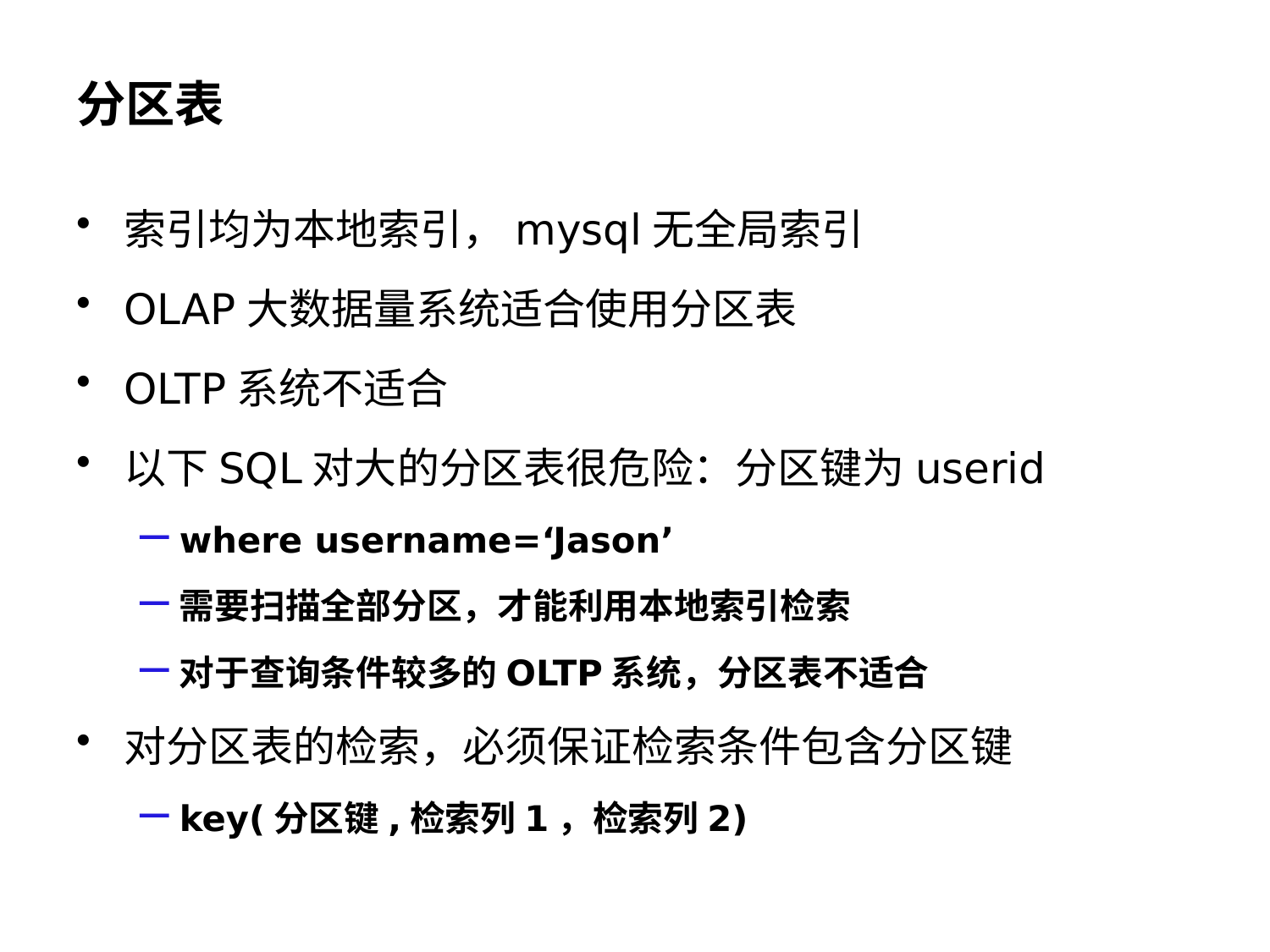

# 分区表
索引均为本地索引，mysql无全局索引
OLAP大数据量系统适合使用分区表
OLTP系统不适合
以下SQL对大的分区表很危险：分区键为userid
where username=‘Jason’
需要扫描全部分区，才能利用本地索引检索
对于查询条件较多的OLTP系统，分区表不适合
对分区表的检索，必须保证检索条件包含分区键
key(分区键,检索列1，检索列2)